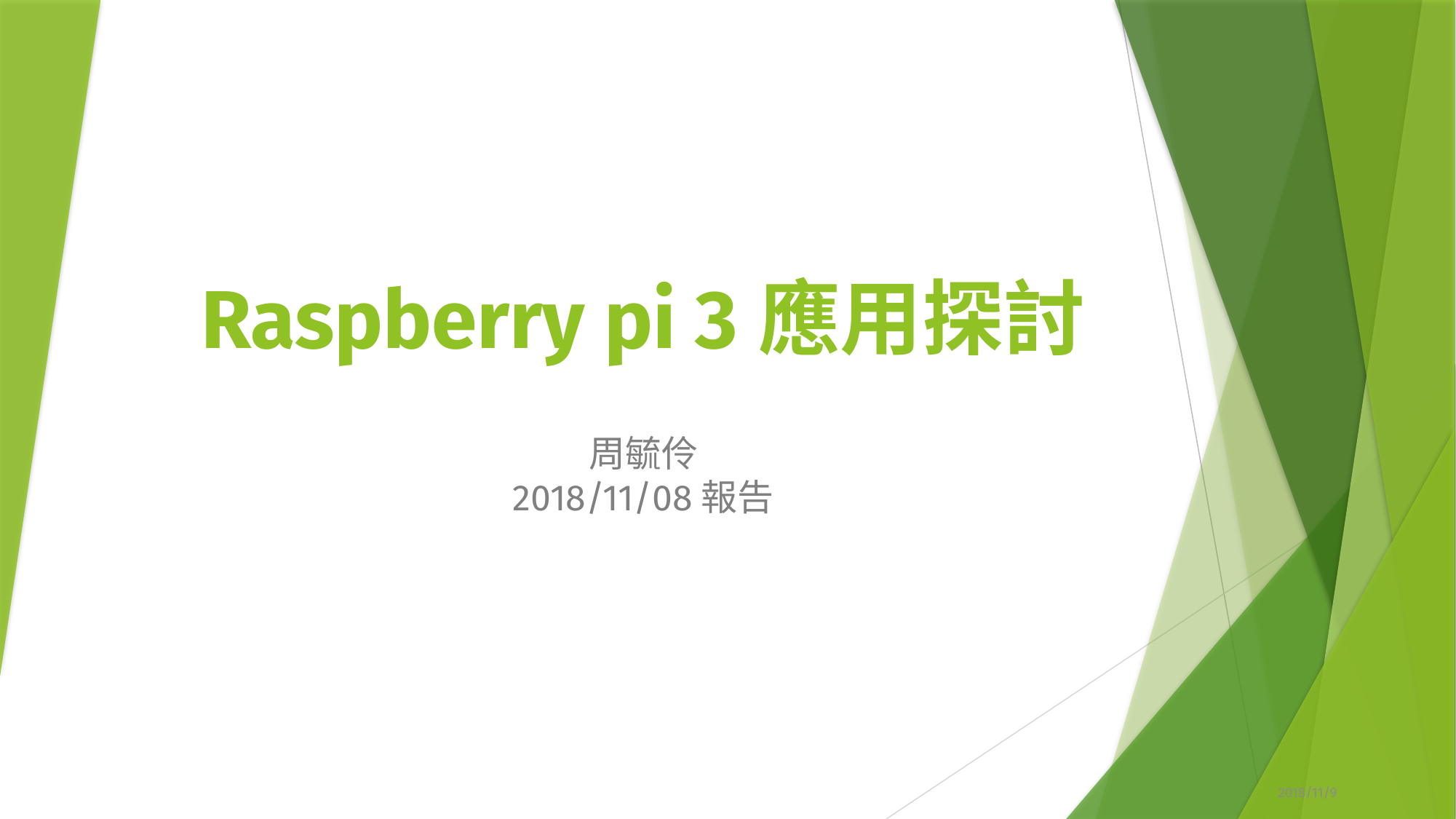

# Raspberry pi 3應用探討
周毓伶
2018/11/08報告

2018/11/9